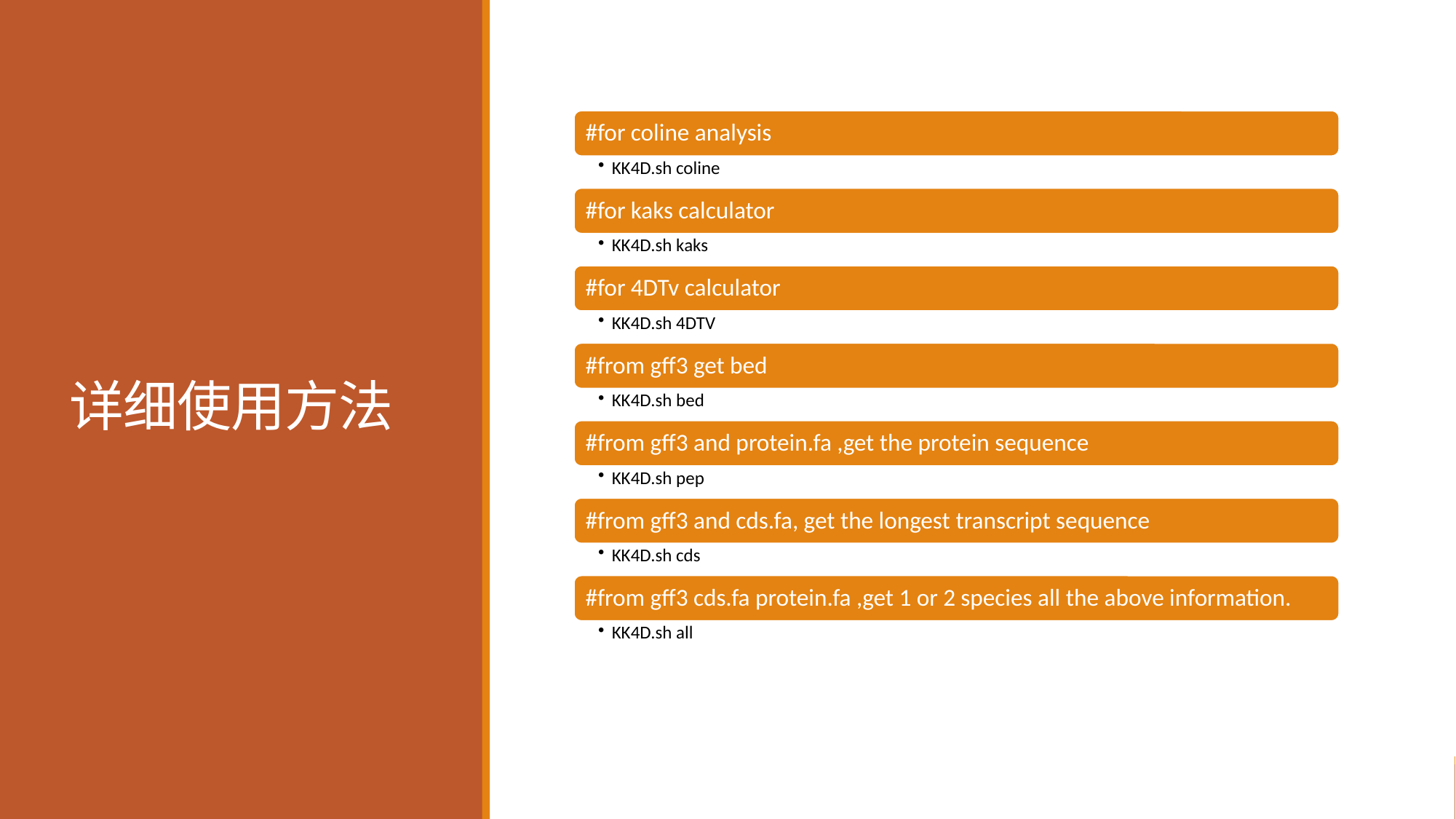

#for coline analysis
KK4D.sh coline
#for kaks calculator
KK4D.sh kaks
#for 4DTv calculator
KK4D.sh 4DTV
#from gff3 get bed
KK4D.sh bed
#from gff3 and protein.fa ,get the protein sequence
KK4D.sh pep
#from gff3 and cds.fa, get the longest transcript sequence
KK4D.sh cds
#from gff3 cds.fa protein.fa ,get 1 or 2 species all the above information.
KK4D.sh all
# 详细使用方法